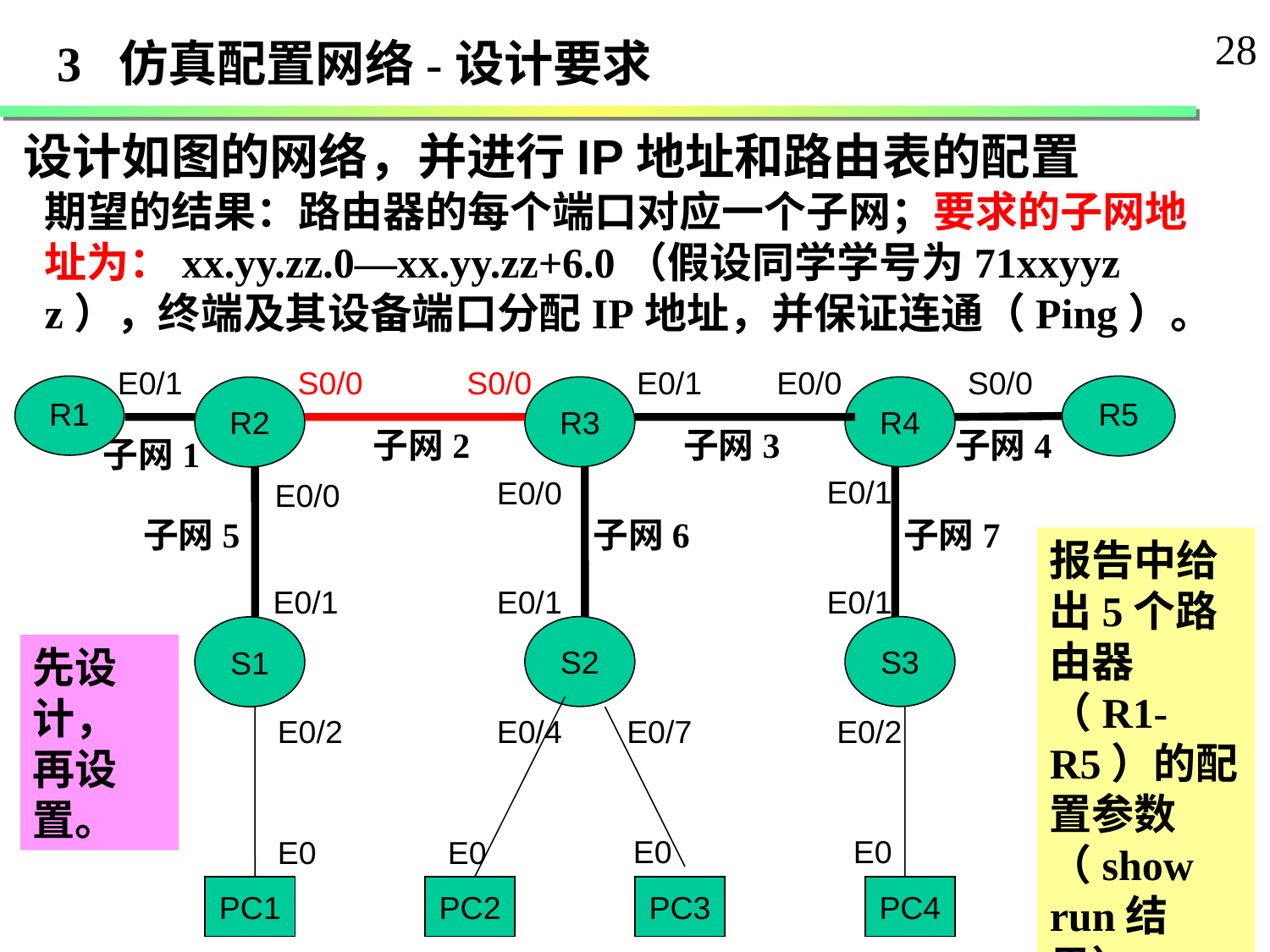

28
3  仿真配置网络-设计要求

设计如图的网络，并进行IP地址和路由表的配置
期望的结果：路由器的每个端口对应一个子网；要求的子网地址为：xx.yy.zz.0—xx.yy.zz+6.0（假设同学学号为71xxyyzz），终端及其设备端口分配IP地址，并保证连通（Ping）。
E0/1
S0/0
S0/0
E0/1
E0/0
S0/0
R1
R5
R3
R4
R2

子网2

子网3
子网4
子网1
E0/1

E0/0

E0/0
子网5
子网6
子网7
E0/1
E0/1
E0/1
S2
S3
S1
先设计，
再设置。

E0/2
E0/4
E0/7
E0/2

E0
E0
E0
E0
PC1
PC2
PC3
PC4
报告中给出5个路由器（R1-R5）的配置参数（show run结果）。